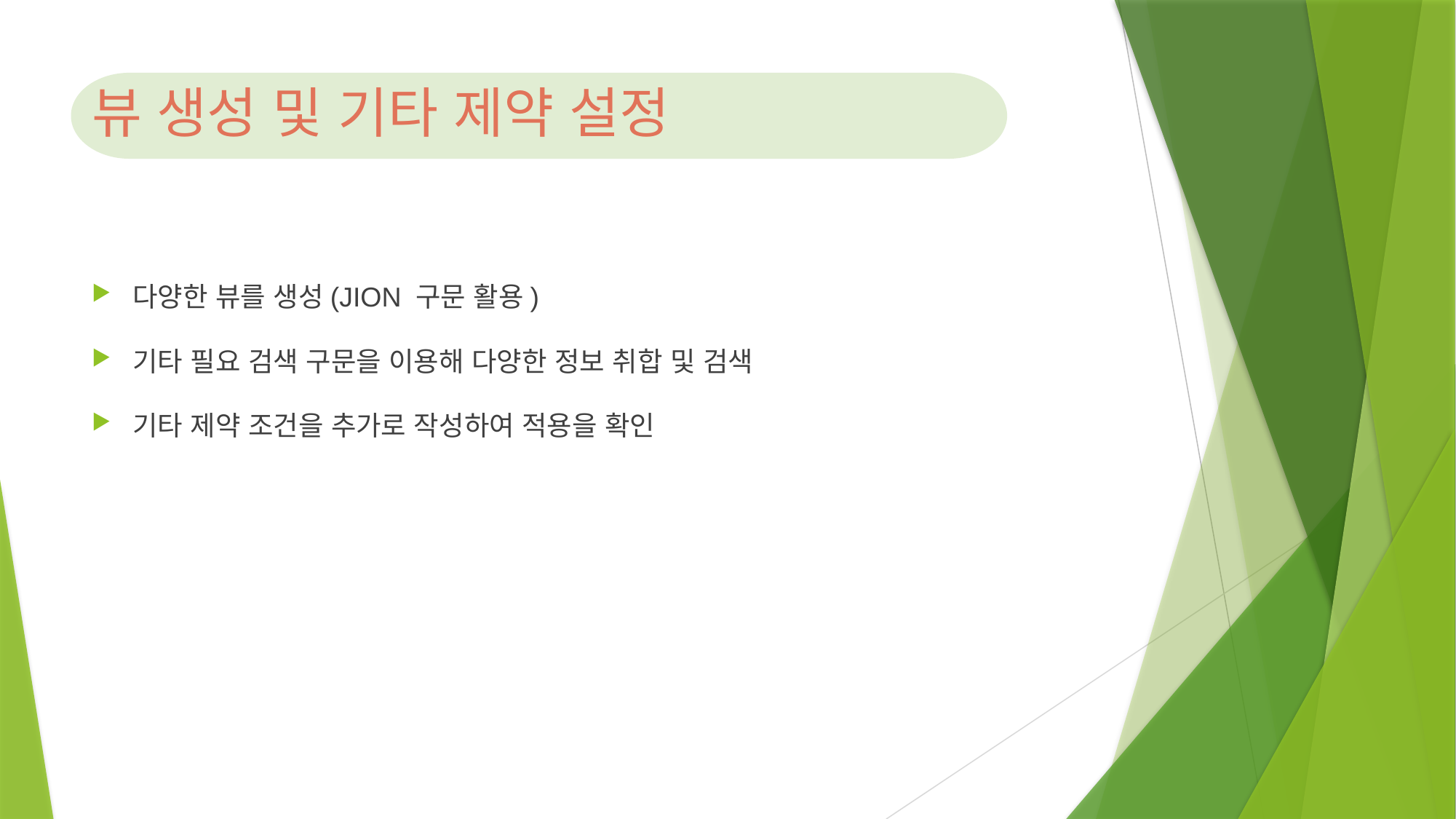

# 뷰 생성 및 기타 제약 설정
다양한 뷰를 생성(JION 구문 활용)
기타 필요 검색 구문을 이용해 다양한 정보 취합 및 검색
기타 제약 조건을 추가로 작성하여 적용을 확인